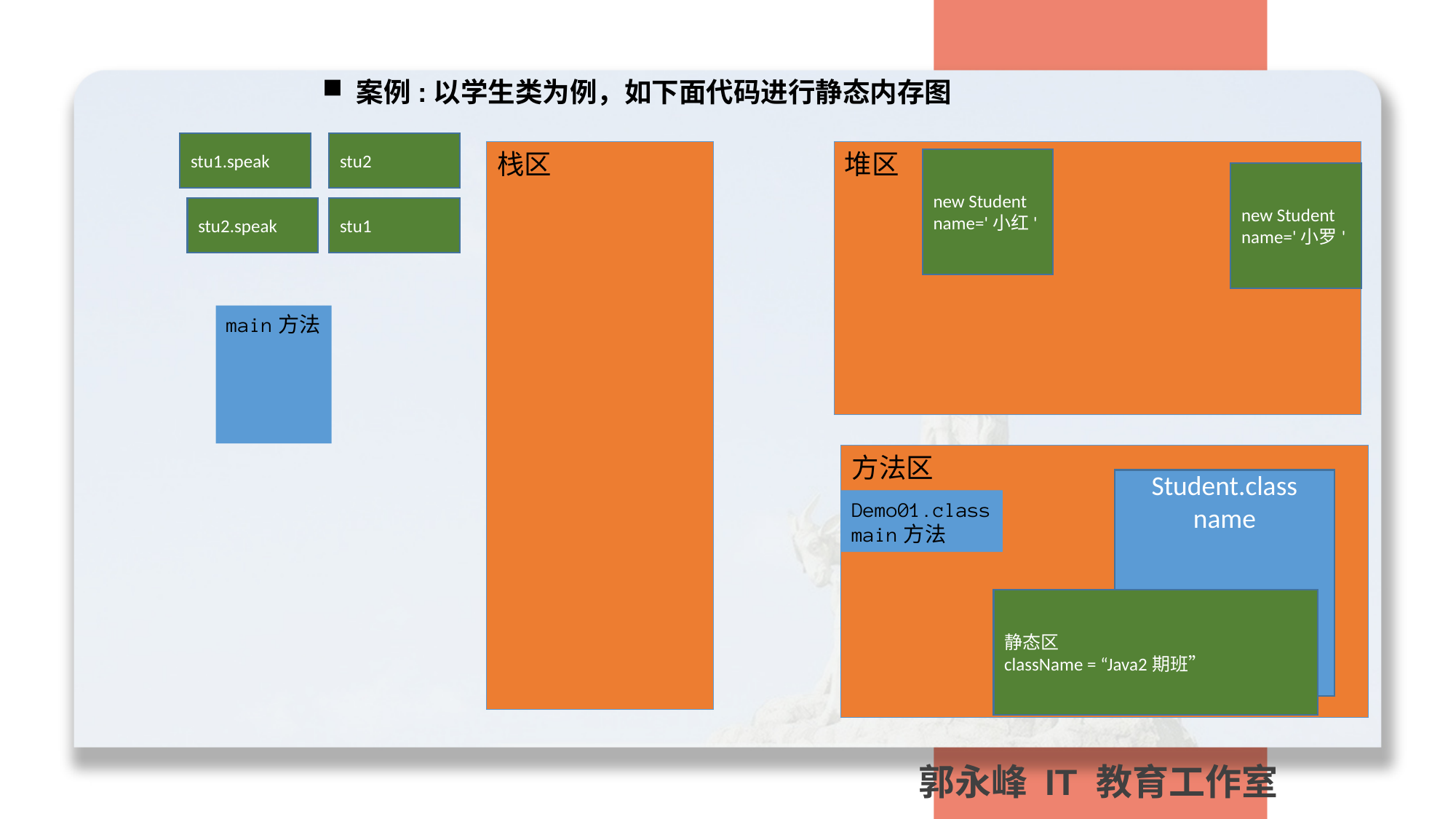

案例:以学生类为例，如下面代码进行静态内存图
stu1.speak
stu2
栈区

堆区

new Student
name='小红'
new Student
name='小罗'
stu2.speak
stu1
main方法

方法区

Student.class
name

Demo01.class
main方法
静态区
className = “Java2期班”